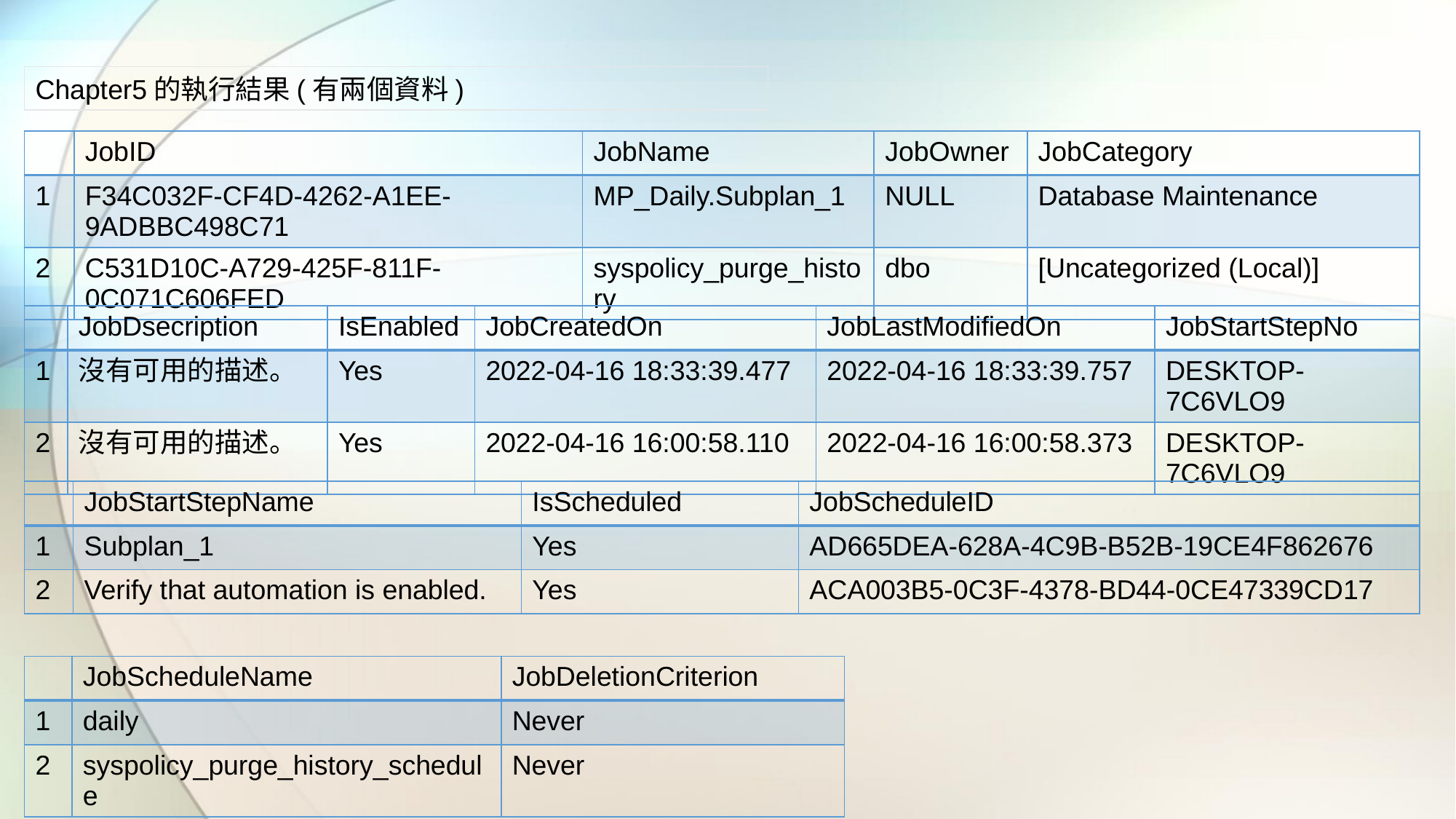

Chapter5的執行結果(有兩個資料)
|  | JobID | JobName | JobOwner | JobCategory |
| --- | --- | --- | --- | --- |
| 1 | F34C032F-CF4D-4262-A1EE-9ADBBC498C71 | MP\_Daily.Subplan\_1 | NULL | Database Maintenance |
| 2 | C531D10C-A729-425F-811F-0C071C606FED | syspolicy\_purge\_history | dbo | [Uncategorized (Local)] |
|  | JobDsecription | IsEnabled | JobCreatedOn | JobLastModifiedOn | JobStartStepNo |
| --- | --- | --- | --- | --- | --- |
| 1 | 沒有可用的描述。 | Yes | 2022-04-16 18:33:39.477 | 2022-04-16 18:33:39.757 | DESKTOP-7C6VLO9 |
| 2 | 沒有可用的描述。 | Yes | 2022-04-16 16:00:58.110 | 2022-04-16 16:00:58.373 | DESKTOP-7C6VLO9 |
|  | JobStartStepName | IsScheduled | JobScheduleID |
| --- | --- | --- | --- |
| 1 | Subplan\_1 | Yes | AD665DEA-628A-4C9B-B52B-19CE4F862676 |
| 2 | Verify that automation is enabled. | Yes | ACA003B5-0C3F-4378-BD44-0CE47339CD17 |
|  | JobScheduleName | JobDeletionCriterion |
| --- | --- | --- |
| 1 | daily | Never |
| 2 | syspolicy\_purge\_history\_schedule | Never |